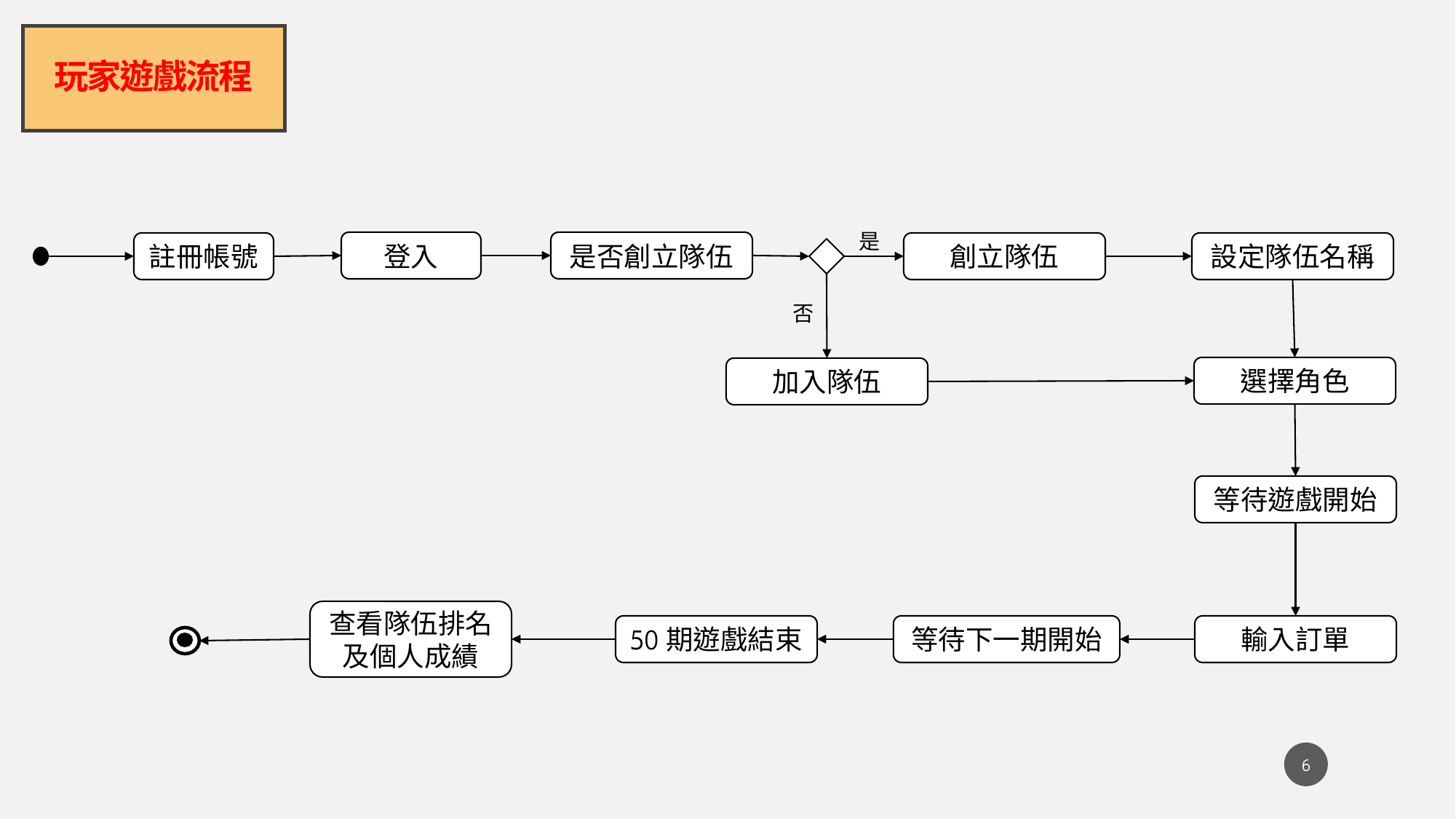

# 玩家遊戲流程
是
登入
是否創立隊伍
註冊帳號
創立隊伍
設定隊伍名稱

否
選擇角色
加入隊伍
等待遊戲開始
查看隊伍排名及個人成績
50期遊戲結束
等待下一期開始
輸入訂單

6